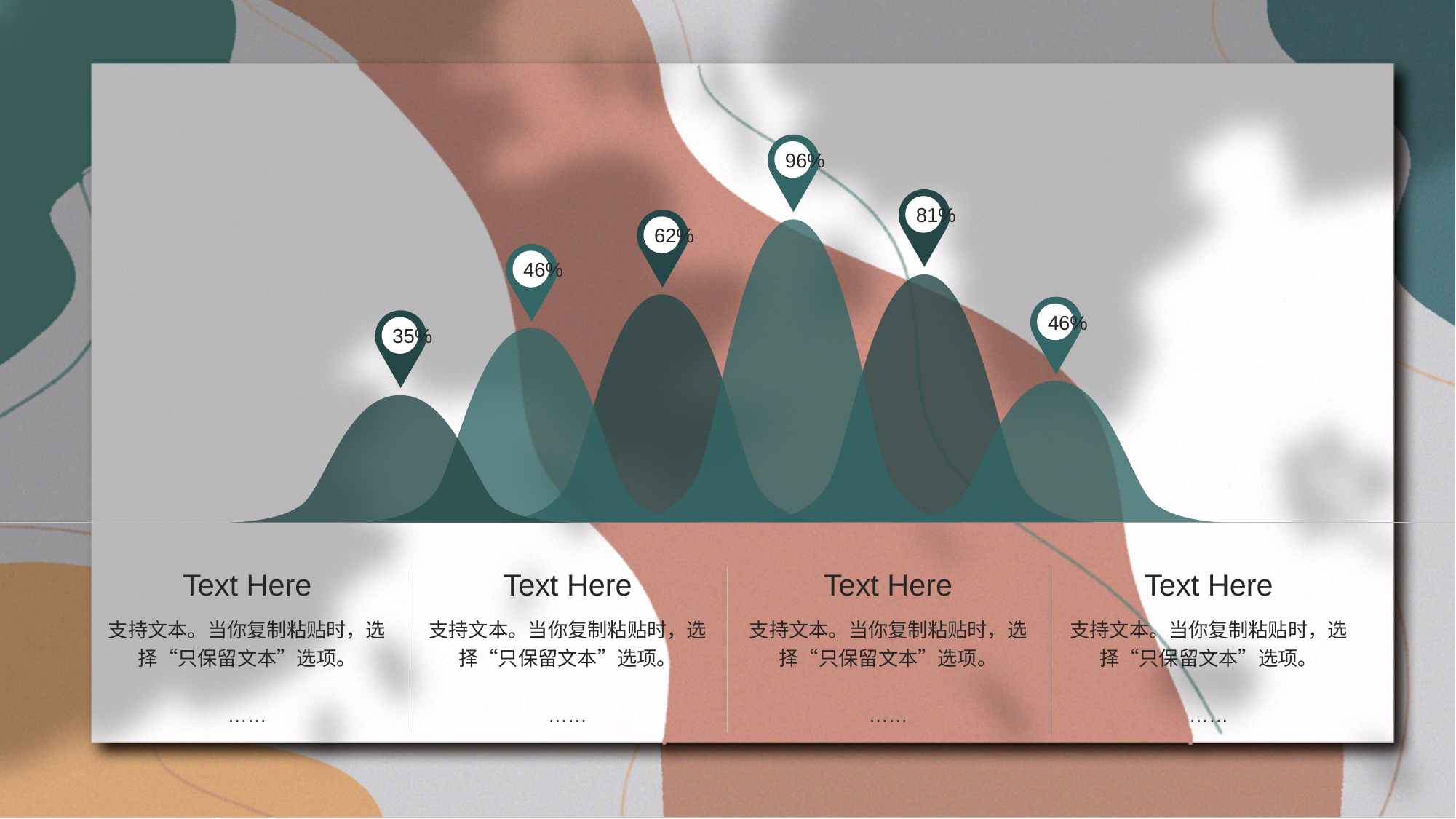

96%

81%

62%

46%

46%

35%

Text Here
Text Here
Text Here
Text Here
支持文本。当你复制粘贴时，选择“只保留文本”选项。

……
支持文本。当你复制粘贴时，选择“只保留文本”选项。

……
支持文本。当你复制粘贴时，选择“只保留文本”选项。

……
支持文本。当你复制粘贴时，选择“只保留文本”选项。

……